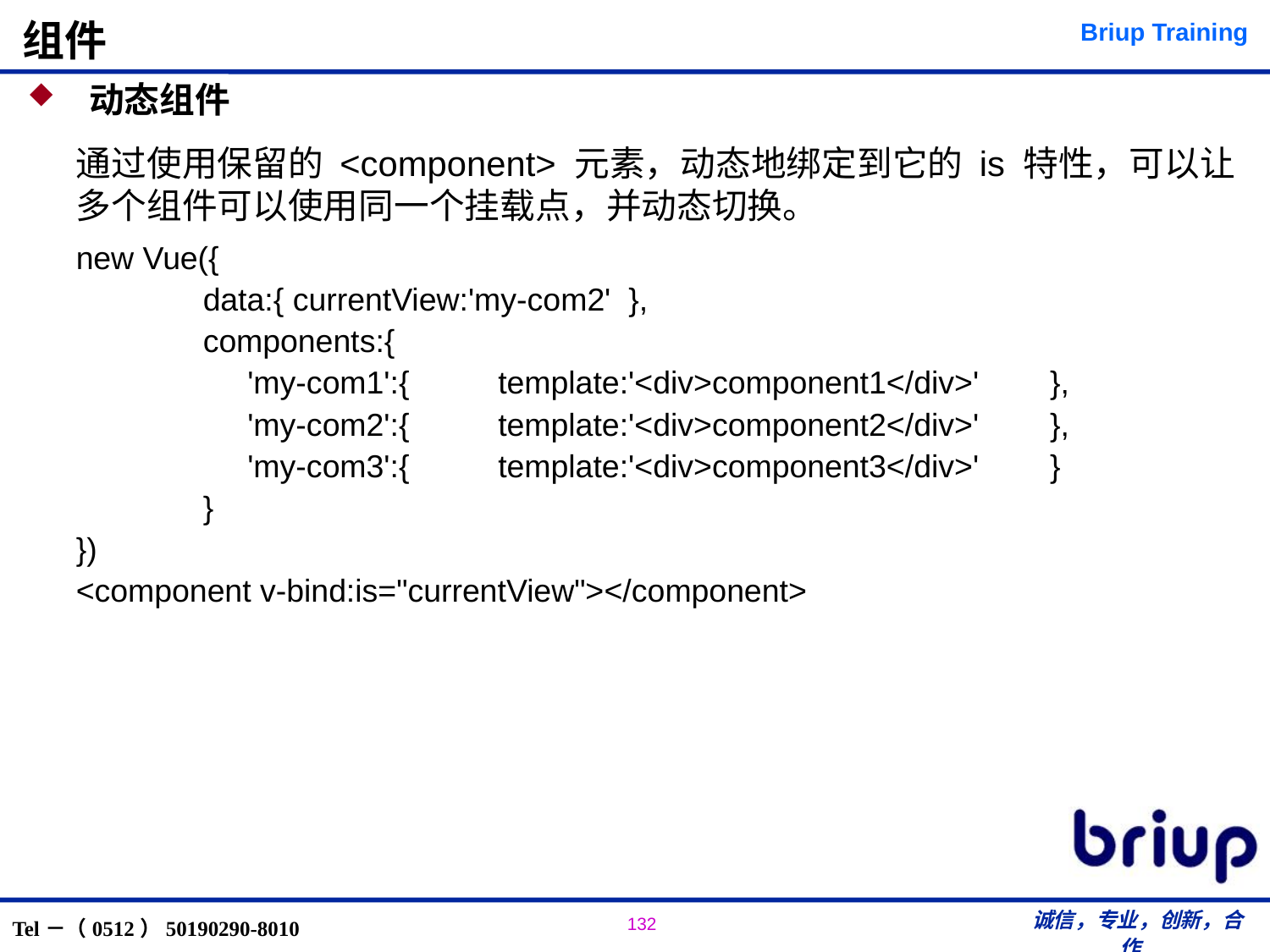

# 组件
 动态组件
通过使用保留的 <component> 元素，动态地绑定到它的 is 特性，可以让多个组件可以使用同一个挂载点，并动态切换。
new Vue({
	data:{ currentView:'my-com2'  },
	components:{
	     'my-com1':{          template:'<div>component1</div>'        },
	     'my-com2':{          template:'<div>component2</div>'        },
	     'my-com3':{          template:'<div>component3</div>'        }
	}
})
<component v-bind:is="currentView"></component>